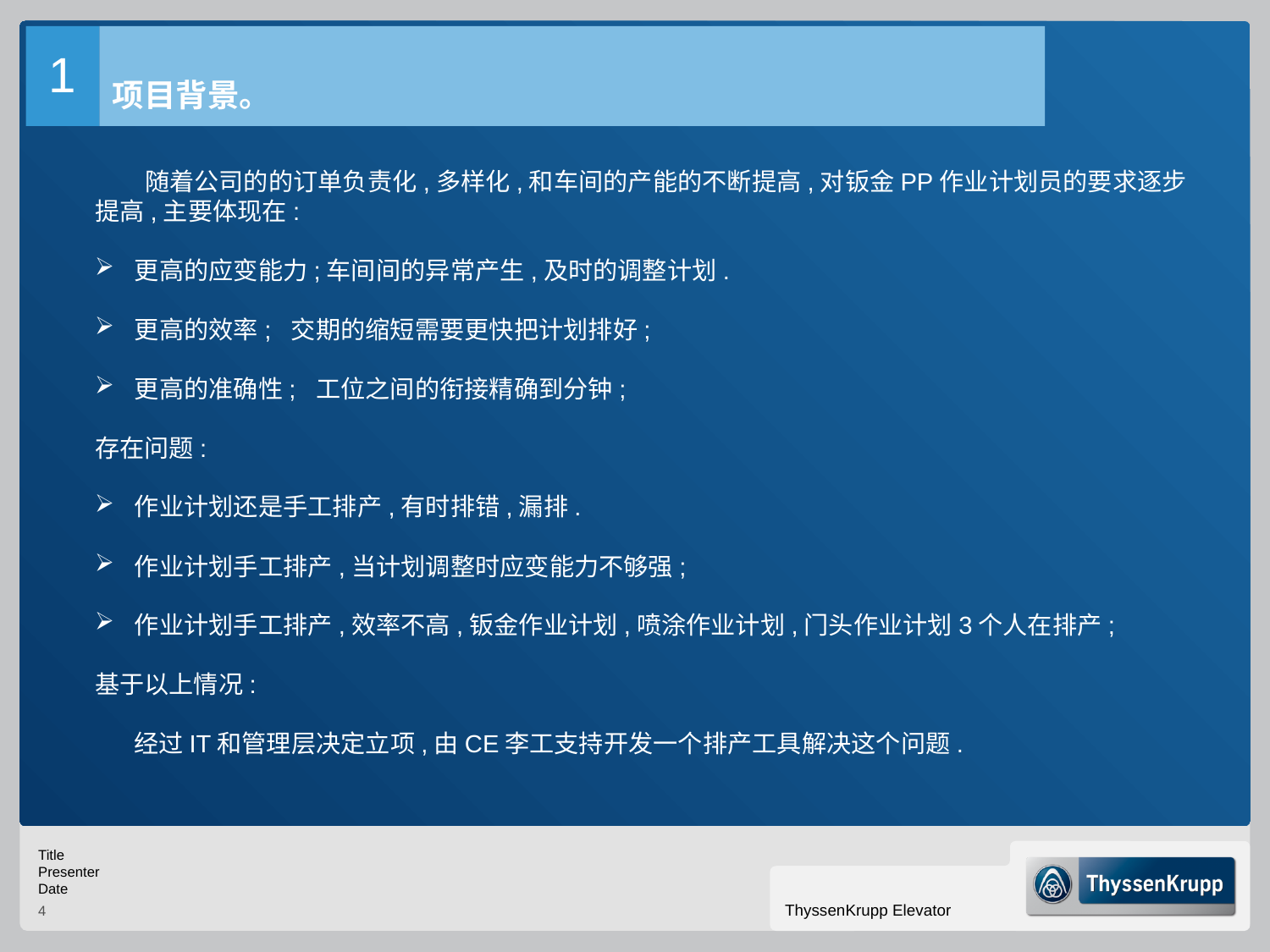

1
项目背景。
        随着公司的的订单负责化,多样化,和车间的产能的不断提高,对钣金PP作业计划员的要求逐步提高,主要体现在:

更高的应变能力;车间间的异常产生,及时的调整计划.

更高的效率;  交期的缩短需要更快把计划排好;

更高的准确性;  工位之间的衔接精确到分钟;

存在问题:

作业计划还是手工排产,有时排错,漏排.

作业计划手工排产,当计划调整时应变能力不够强;

作业计划手工排产,效率不高,钣金作业计划,喷涂作业计划,门头作业计划3个人在排产;

基于以上情况:

      经过IT和管理层决定立项,由CE李工支持开发一个排产工具解决这个问题.